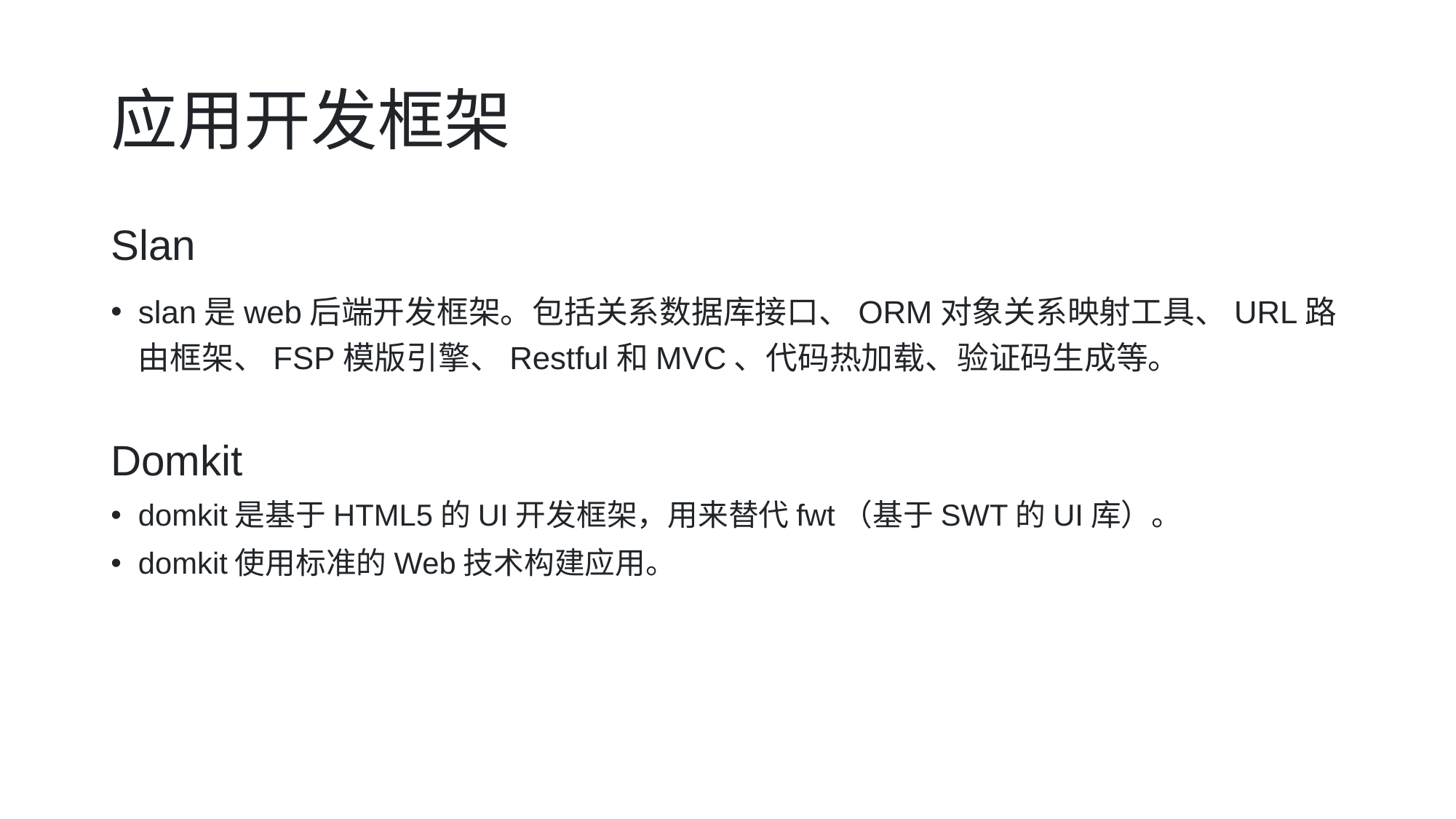

# 应用开发框架
Slan
slan是web后端开发框架。包括关系数据库接口、ORM对象关系映射工具、URL路由框架、FSP模版引擎、Restful和MVC、代码热加载、验证码生成等。

Domkit
domkit是基于HTML5的UI开发框架，用来替代fwt（基于SWT的UI库）。
domkit使用标准的Web技术构建应用。